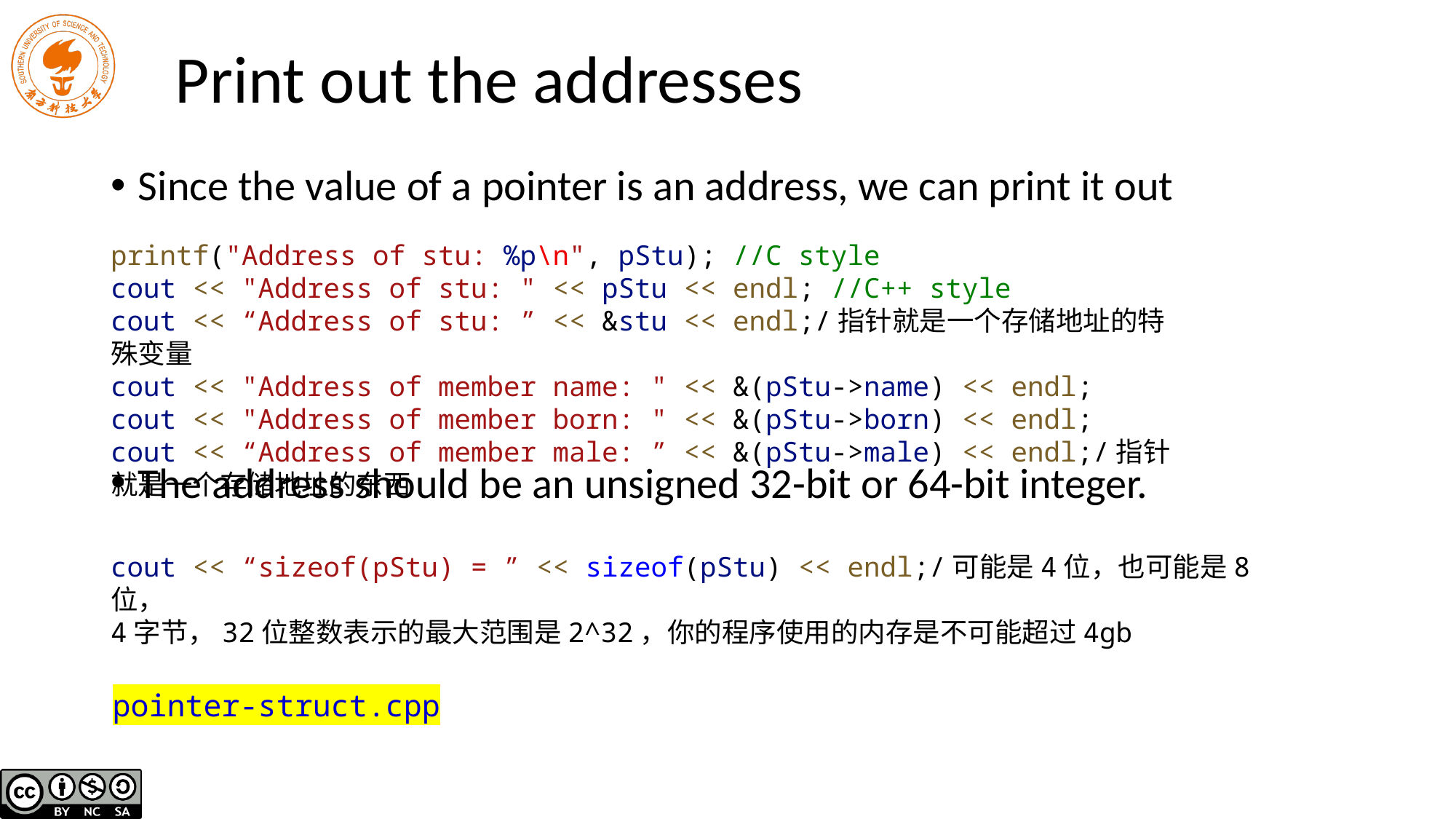

# Print out the addresses
Since the value of a pointer is an address, we can print it out
printf("Address of stu: %p\n", pStu); //C style
cout << "Address of stu: " << pStu << endl; //C++ style
cout << “Address of stu: ” << &stu << endl;/指针就是一个存储地址的特殊变量
cout << "Address of member name: " << &(pStu->name) << endl;
cout << "Address of member born: " << &(pStu->born) << endl;
cout << “Address of member male: ” << &(pStu->male) << endl;/指针就是一个存储地址的东西
The address should be an unsigned 32-bit or 64-bit integer.
cout << “sizeof(pStu) = ” << sizeof(pStu) << endl;/可能是4位，也可能是8位，
4字节，32位整数表示的最大范围是2^32，你的程序使用的内存是不可能超过4gb
pointer-struct.cpp